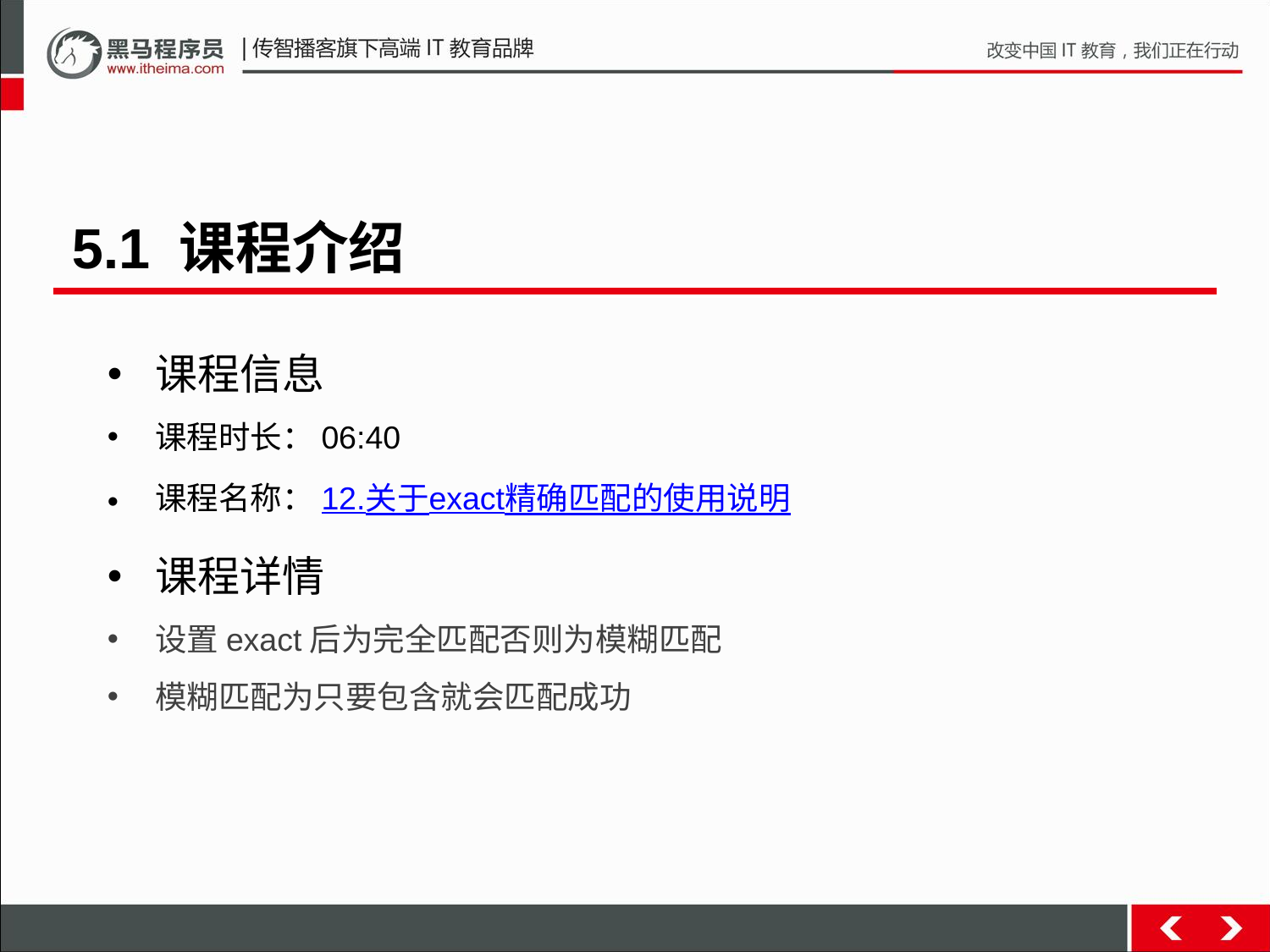

5.1 课程介绍
课程信息
课程时长：06:40
课程名称：12.关于exact精确匹配的使用说明
课程详情
设置exact后为完全匹配否则为模糊匹配
模糊匹配为只要包含就会匹配成功